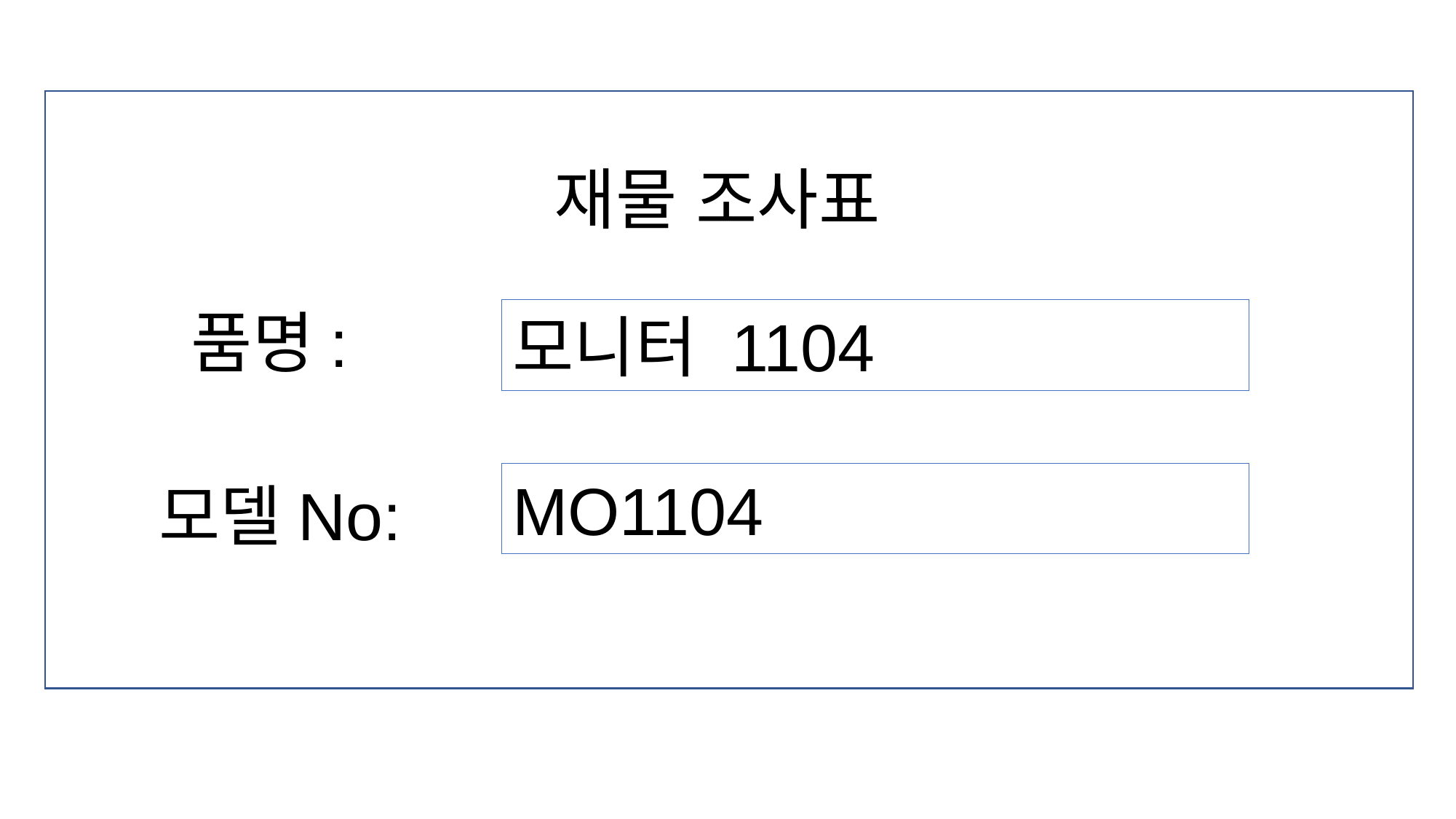

재물 조사표
품명:
모니터 1104
MO1104
모델No: